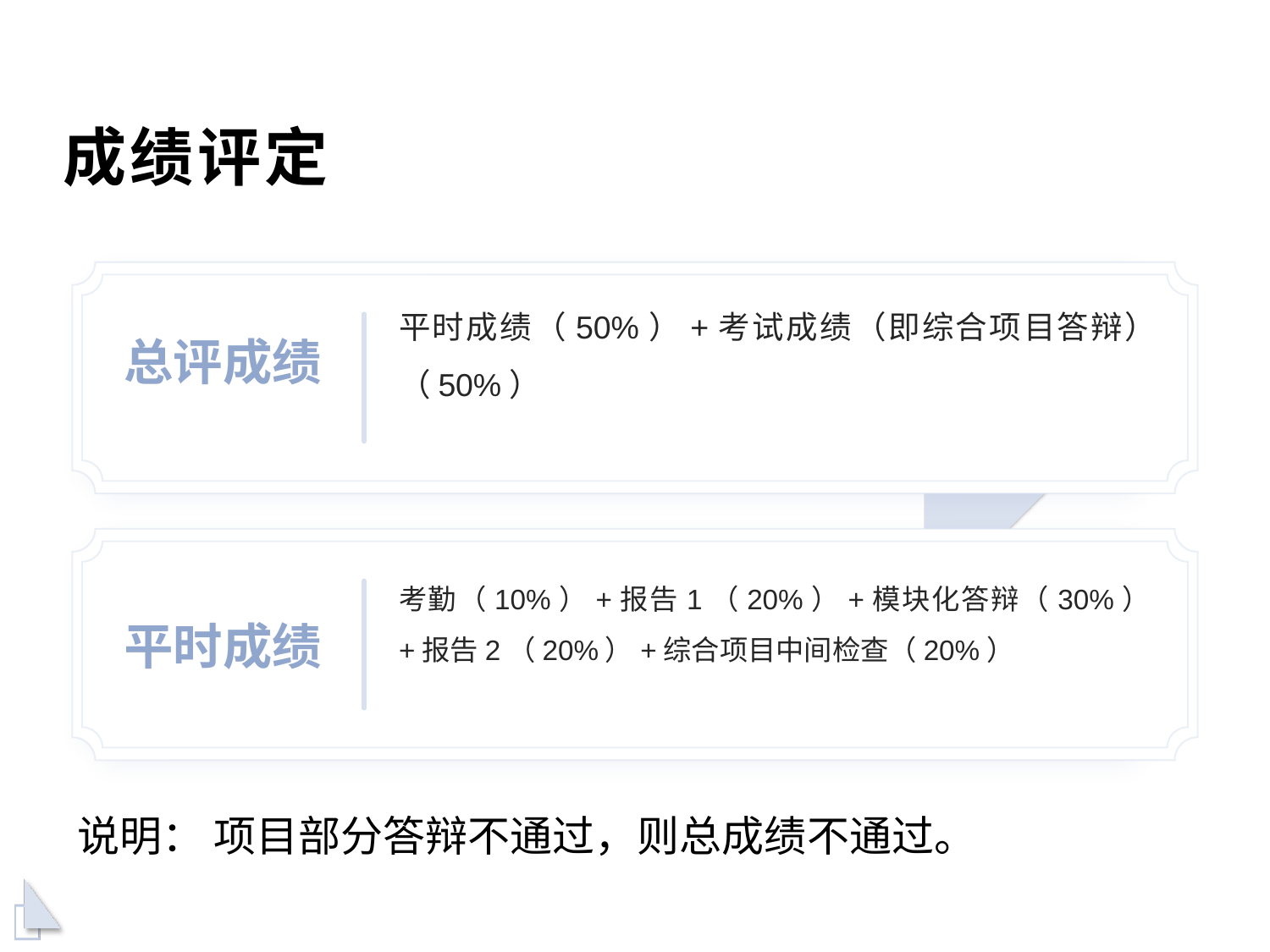

# 成绩评定

总评成绩
平时成绩（50%）+考试成绩（即综合项目答辩）（50%）

考勤（10%）+报告1（20%）+模块化答辩（30%）+报告2（20%）+综合项目中间检查（20%）

平时成绩
说明： 项目部分答辩不通过，则总成绩不通过。
3